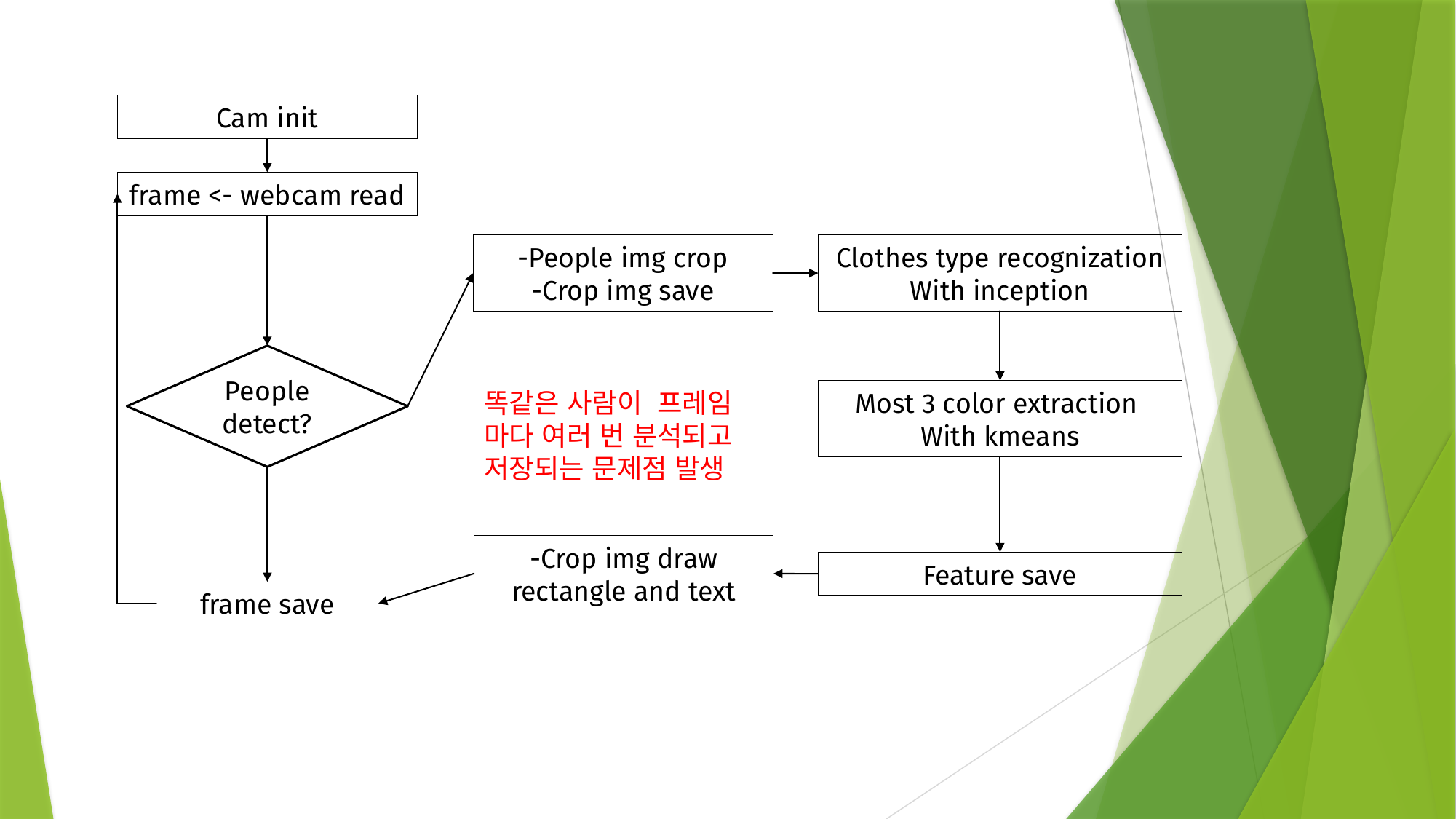

Cam init
frame <- webcam read
-People img crop
-Crop img save
Clothes type recognization
With inception
People detect?
똑같은 사람이  프레임 마다 여러 번 분석되고 저장되는 문제점 발생
Most 3 color extraction
With kmeans
-Crop img draw rectangle and text
Feature save
frame save